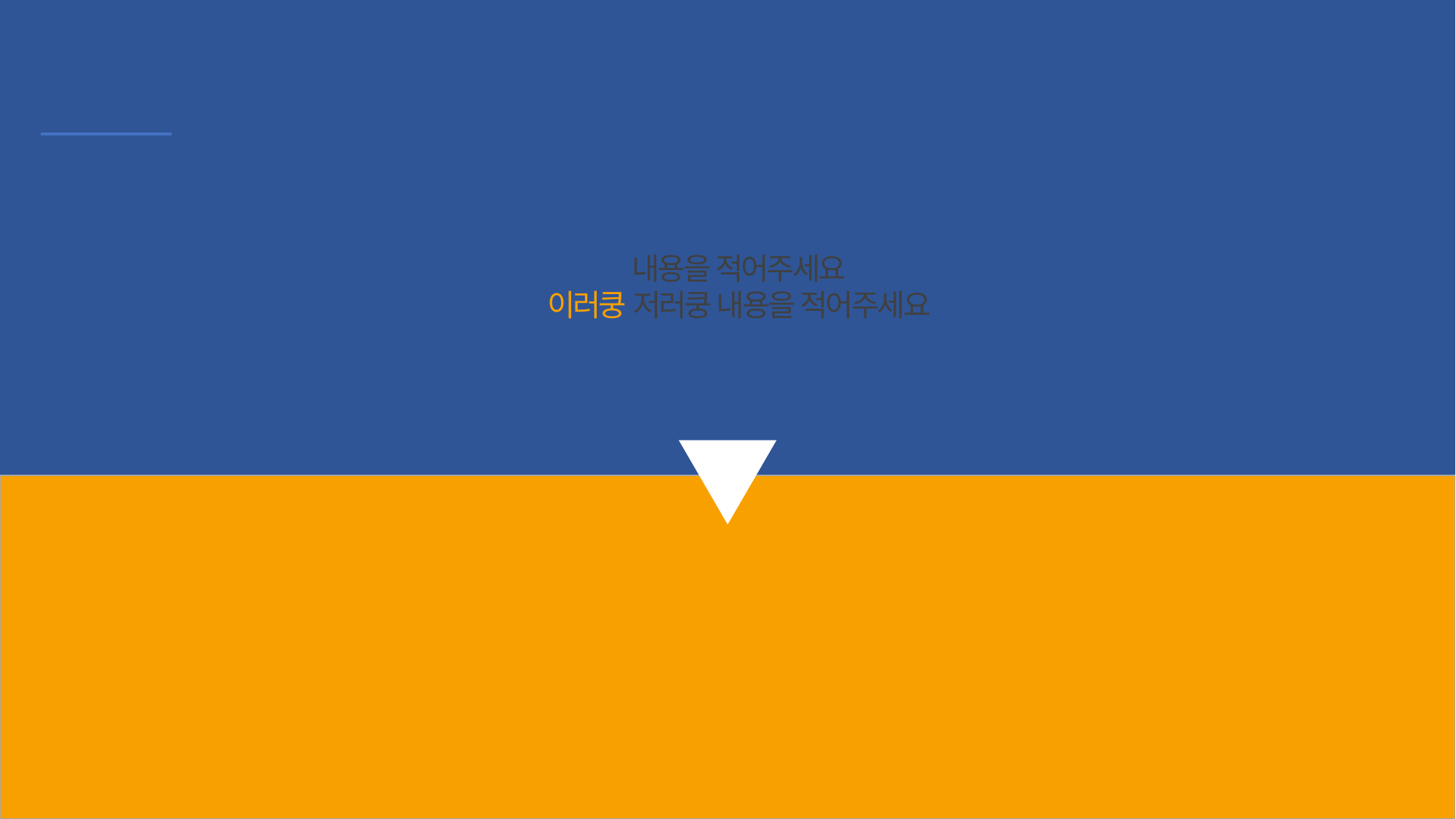

내용을 적어주세요
이러쿵 저러쿵 내용을 적어주세요

내용을 적어주세요